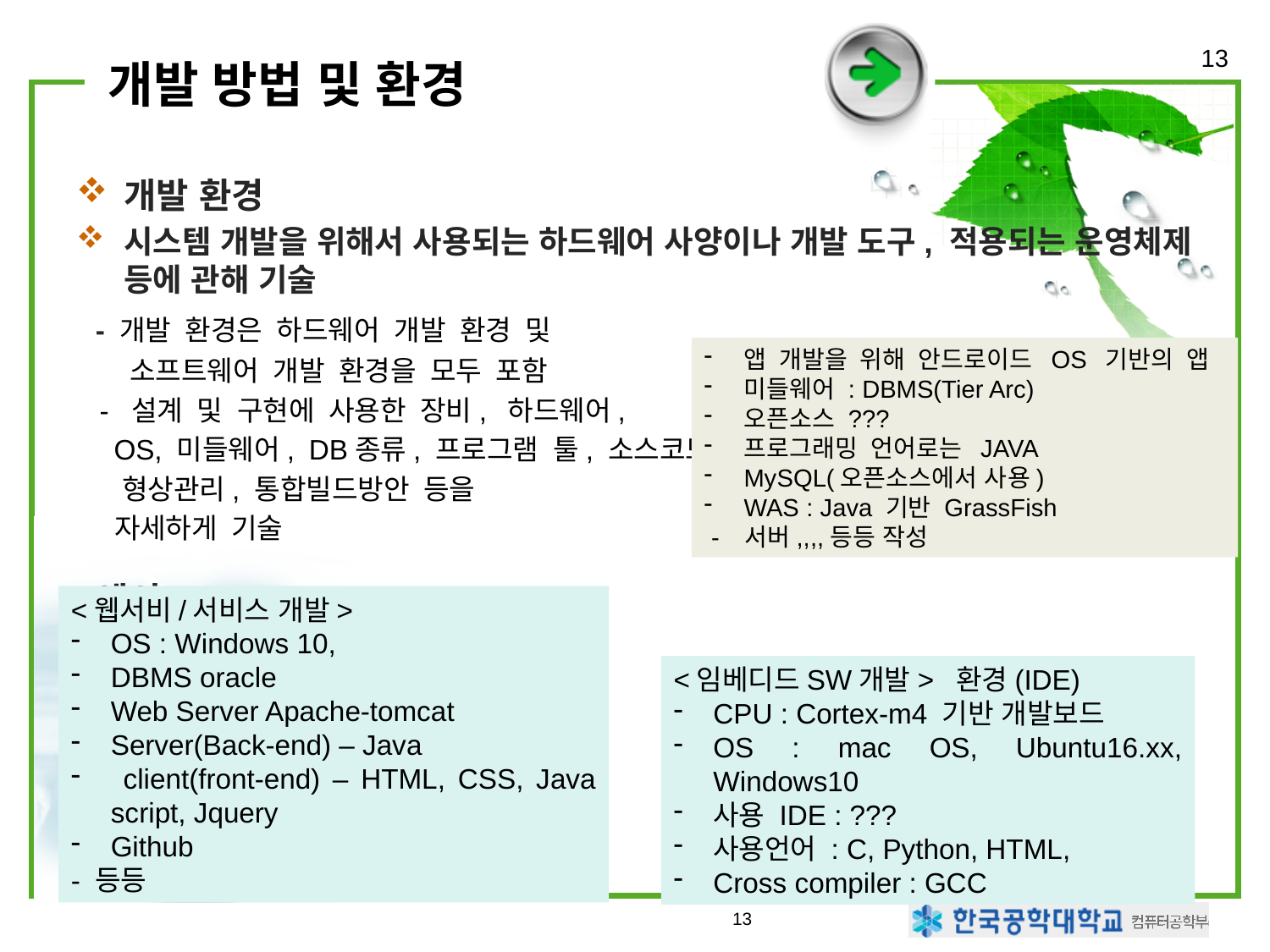

13
# 개발 방법 및 환경
개발 환경
시스템 개발을 위해서 사용되는 하드웨어 사양이나 개발 도구, 적용되는 운영체제 등에 관해 기술
  - 개발 환경은 하드웨어 개발 환경 및
      소프트웨어 개발 환경을 모두 포함
   -  설계 및 구현에 사용한 장비, 하드웨어,
    OS, 미들웨어, DB종류, 프로그램 툴, 소스코드
     형상관리, 통합빌드방안 등을
    자세하게 기술

(예시)
앱 개발을 위해 안드로이드 OS 기반의 앱
미들웨어 : DBMS(Tier Arc)
오픈소스 ???
프로그래밍 언어로는 JAVA
MySQL(오픈소스에서 사용)
WAS : Java 기반 GrassFish
 -  서버,,,,등등 작성
<웹서비/서비스 개발>
OS : Windows 10,
DBMS oracle
Web Server Apache-tomcat
Server(Back-end) – Java
 client(front-end) – HTML, CSS, Java script, Jquery
Github
- 등등
<임베디드SW개발>  환경(IDE)
CPU : Cortex-m4 기반 개발보드
OS : mac OS, Ubuntu16.xx, Windows10
사용 IDE : ???
사용언어 : C, Python, HTML,
Cross compiler : GCC